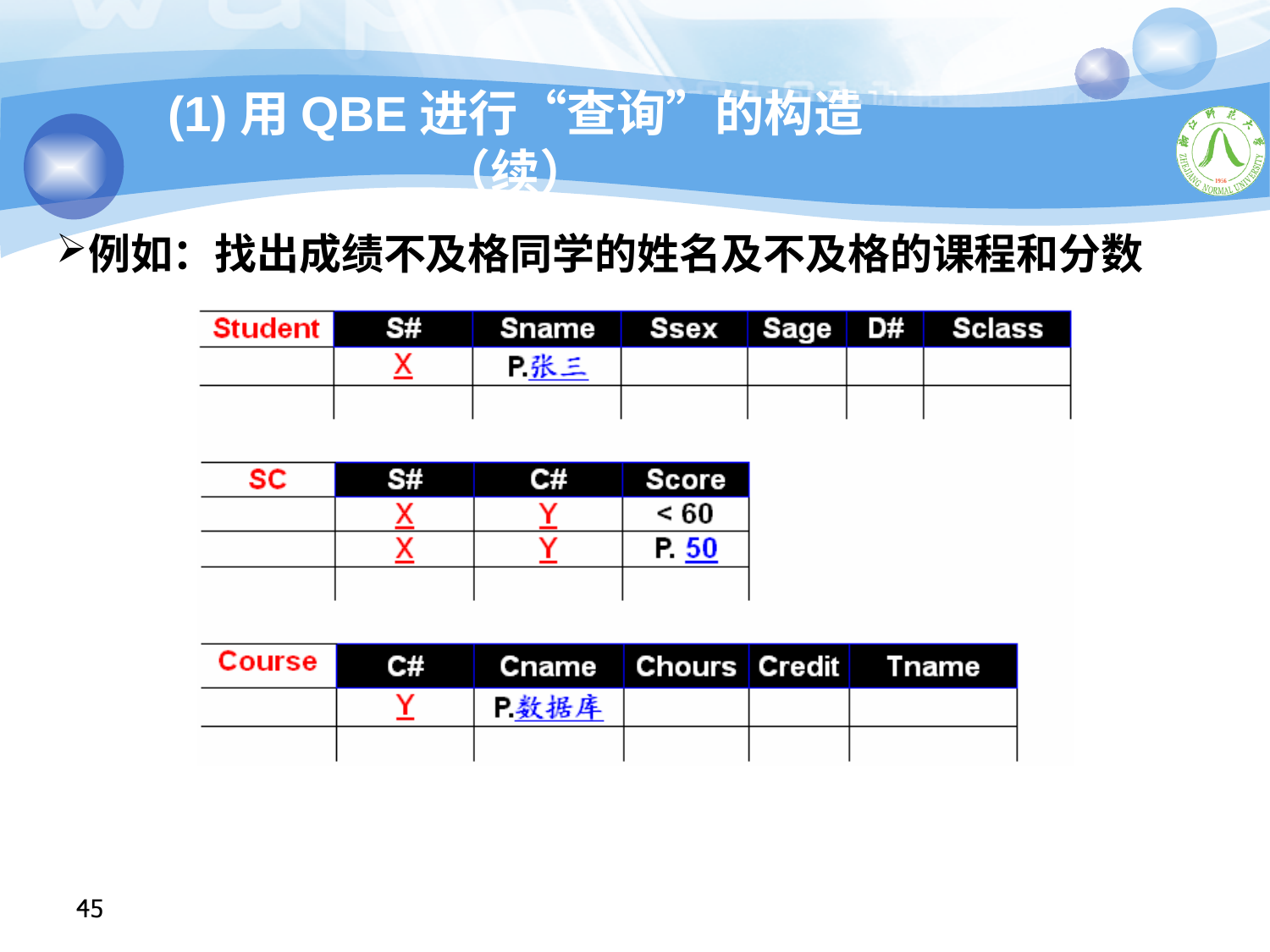

# (1)用QBE进行“查询”的构造（续）
例如：找出成绩不及格同学的姓名及不及格的课程和分数

45